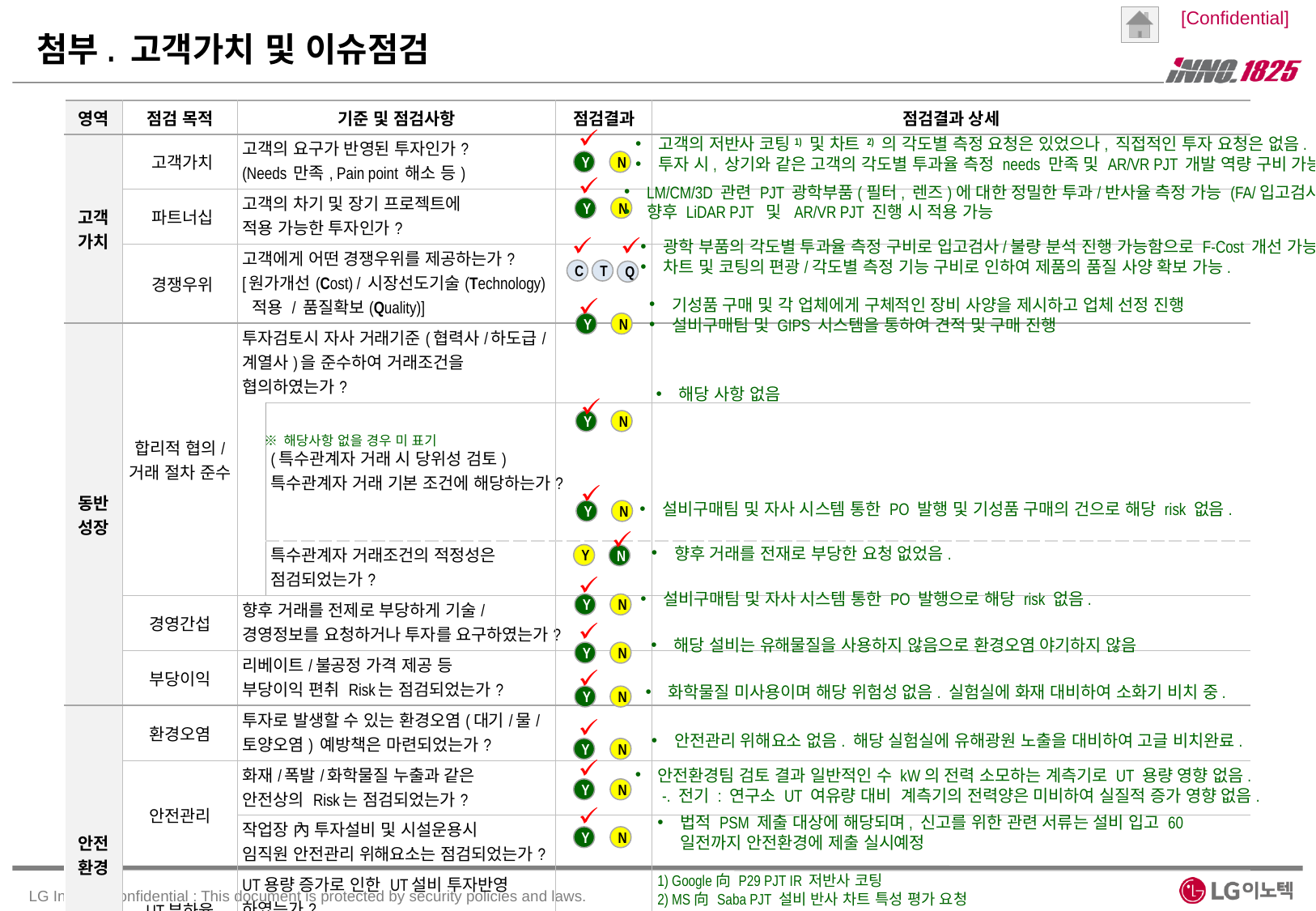

# 첨부. 고객가치 및 이슈점검
| 영역 | 점검 목적 | 기준 및 점검사항 |  | 점검결과 | 점검결과 상세 |
| --- | --- | --- | --- | --- | --- |
| 고객 가치 | 고객가치 | 고객의 요구가 반영된 투자인가? (Needs 만족, Pain point 해소 등) |  |  |  |
|  | 파트너십 | 고객의 차기 및 장기 프로젝트에 적용 가능한 투자인가? |  |  |  |
|  | 경쟁우위 | 고객에게 어떤 경쟁우위를 제공하는가? [원가개선(Cost) / 시장선도기술(Technology) 적용 / 품질확보(Quality)] |  |  |  |
| 동반 성장 | 합리적 협의/ 거래 절차 준수 | 투자검토시 자사 거래기준(협력사/하도급/ 계열사)을 준수하여 거래조건을 협의하였는가? |  |  |  |
|  |  |  | (특수관계자 거래 시 당위성 검토) 특수관계자 거래 기본 조건에 해당하는가? |  |  |
|  |  |  | 특수관계자 거래조건의 적정성은 점검되었는가? |  |  |
|  | 경영간섭 | 향후 거래를 전제로 부당하게 기술/경영정보를 요청하거나 투자를 요구하였는가? |  |  |  |
|  | 부당이익 | 리베이트/불공정 가격 제공 등 부당이익 편취 Risk는 점검되었는가? |  |  |  |
| 안전 환경 | 환경오염 | 투자로 발생할 수 있는 환경오염(대기/물/ 토양오염) 예방책은 마련되었는가? |  |  |  |
|  | 안전관리 | 화재/폭발/화학물질 누출과 같은 안전상의 Risk는 점검되었는가? |  |  |  |
|  |  | 작업장 內 투자설비 및 시설운용시 임직원 안전관리 위해요소는 점검되었는가? |  |  |  |
|  | UT부하율 | UT용량 증가로 인한 UT설비 투자반영 하였는가? (대기,순수,폐수, 공조,CDA,스팀,전기) |  |  |  |
|  | 인허가 | 법적 인허가 신고 대상,신고시점 서류를 안전환경부서와 확인 하였는가? |  |  |  |

Y
N
고객의 저반사 코팅1) 및 차트 2) 의 각도별 측정 요청은 있었으나, 직접적인 투자 요청은 없음.
투자 시, 상기와 같은 고객의 각도별 투과율 측정 needs 만족 및 AR/VR PJT 개발 역량 구비 가능.

N
Y
LM/CM/3D 관련 PJT 광학부품(필터, 렌즈)에 대한 정밀한 투과/반사율 측정 가능 (FA/입고검사)
향후 LiDAR PJT  및  AR/VR PJT 진행 시 적용 가능

C
T
Q
광학 부품의 각도별 투과율 측정 구비로 입고검사/불량 분석 진행 가능함으로 F-Cost 개선 가능
차트 및 코팅의 편광/각도별 측정 기능 구비로 인하여 제품의 품질 사양 확보 가능.

Y
N
기성품 구매 및 각 업체에게 구체적인 장비 사양을 제시하고 업체 선정 진행
설비구매팀 및 GIPS 시스템을 통하여 견적 및 구매 진행
해당 사항 없음

Y
N
※ 해당사항 없을 경우 미 표기

Y
N
설비구매팀 및 자사 시스템 통한 PO 발행 및 기성품 구매의 건으로 해당 risk 없음.

Y
N
향후 거래를 전재로 부당한 요청 없었음.

Y
N
설비구매팀 및 자사 시스템 통한 PO 발행으로 해당 risk 없음.

Y
N
해당 설비는 유해물질을 사용하지 않음으로 환경오염 야기하지 않음

Y
N
화학물질 미사용이며 해당 위험성 없음. 실험실에 화재 대비하여 소화기 비치 중.

Y
N
안전관리 위해요소 없음. 해당 실험실에 유해광원 노출을 대비하여 고글 비치완료.

Y
N
안전환경팀 검토 결과 일반적인 수 kW의 전력 소모하는 계측기로 UT 용량 영향 없음.
       -. 전기 : 연구소 UT 여유량 대비  계측기의 전력양은 미비하여 실질적 증가 영향 없음.

Y
N
법적 PSM 제출 대상에 해당되며, 신고를 위한 관련 서류는 설비 입고 60일전까지 안전환경에 제출 실시예정
1) Google向 P29 PJT IR 저반사 코팅
2) MS向 Saba PJT 설비 반사 차트 특성 평가 요청